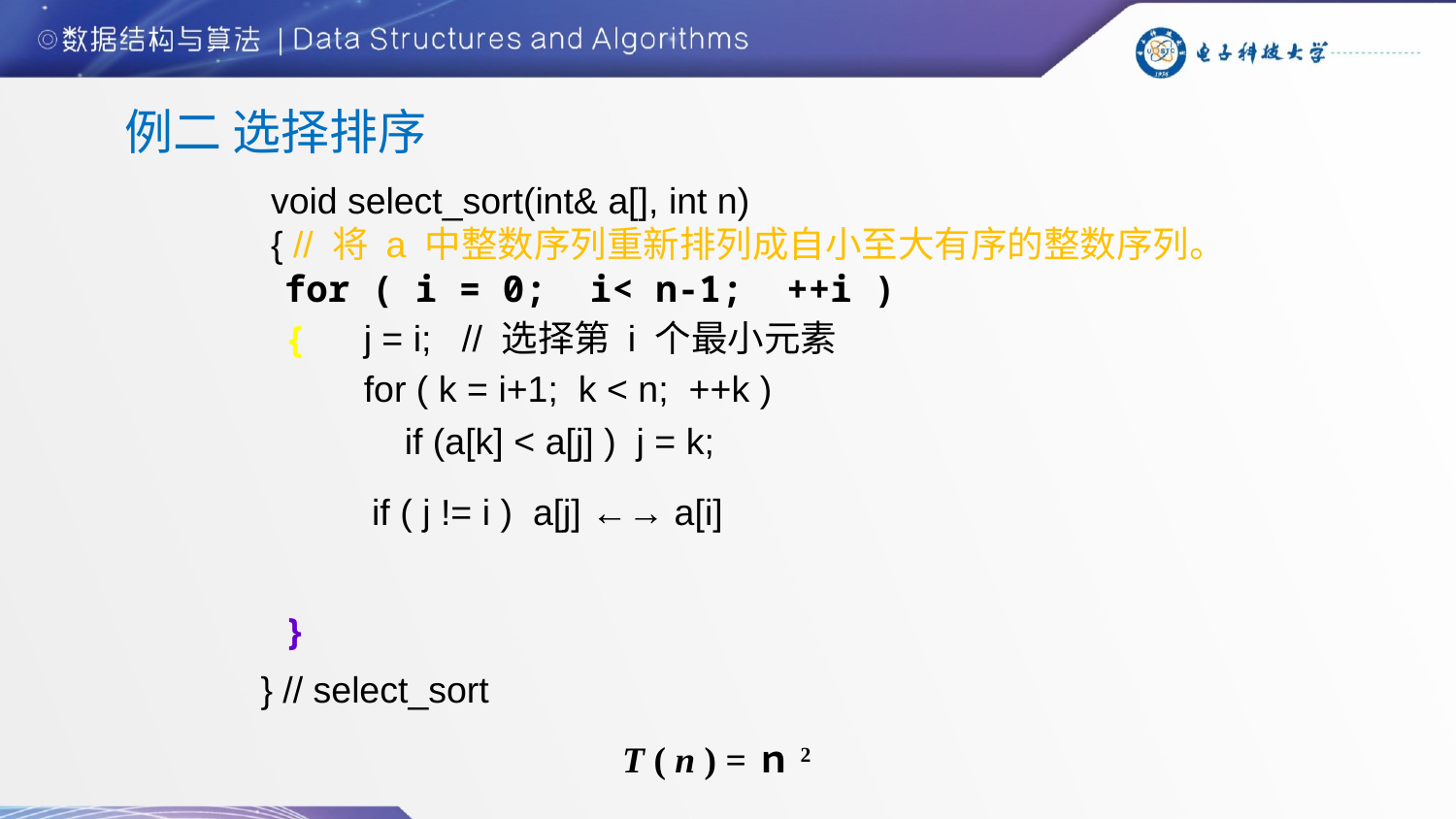

例二 选择排序
 void select_sort(int& a[], int n)
 { // 将 a 中整数序列重新排列成自小至大有序的整数序列。

} // select_sort
for ( i = 0;  i< n-1;  ++i )
{

}
j = i;   // 选择第 i 个最小元素
for ( k = i+1;  k < n;  ++k )
    if (a[k] < a[j] )  j = k;
if ( j != i )  a[j] ←→ a[i]
T ( n ) =ｎ2